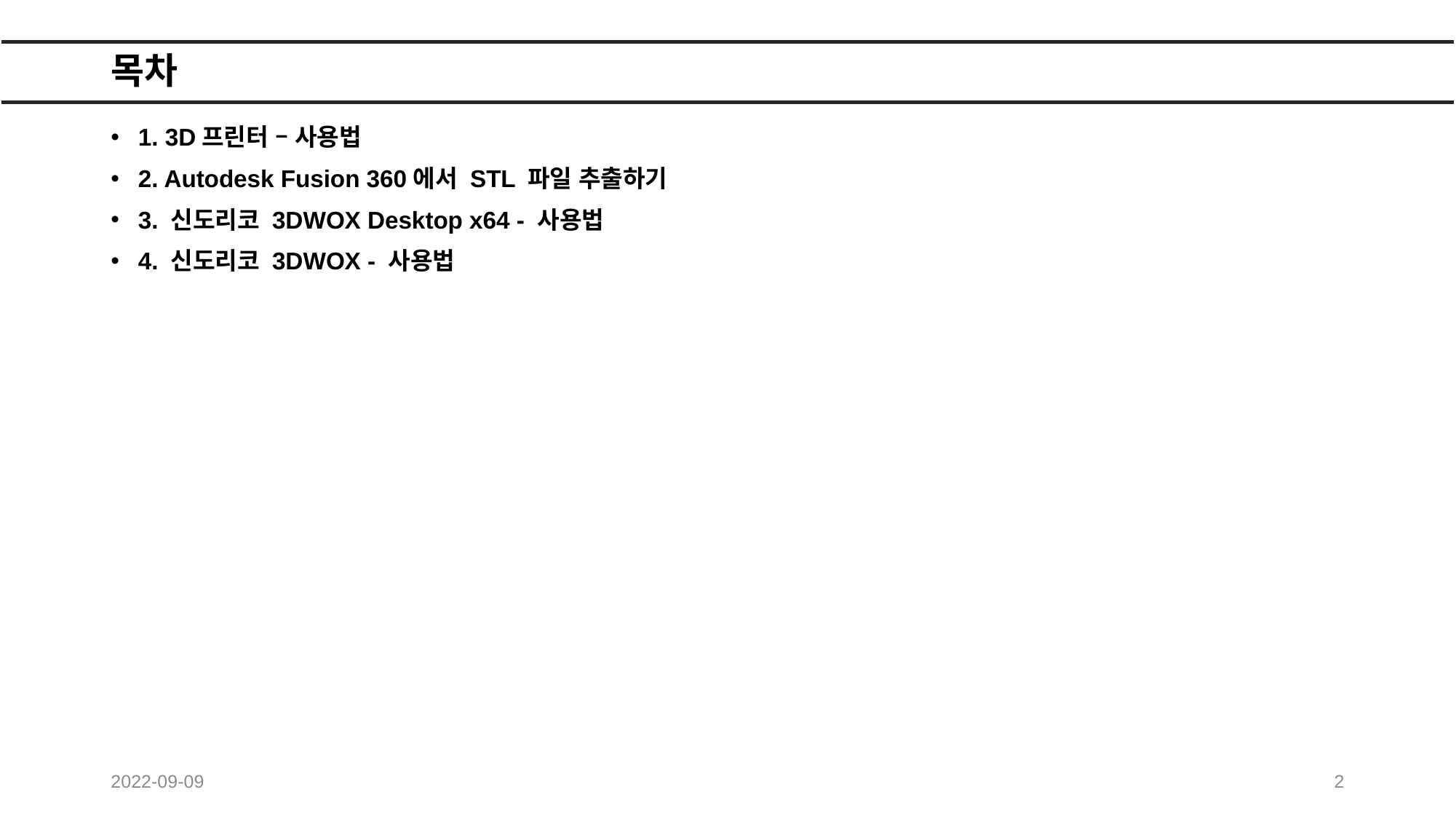

# 목차
1. 3D프린터 – 사용법
2. Autodesk Fusion 360에서 STL 파일 추출하기
3. 신도리코 3DWOX Desktop x64 - 사용법
4. 신도리코 3DWOX - 사용법

2022-09-09
2